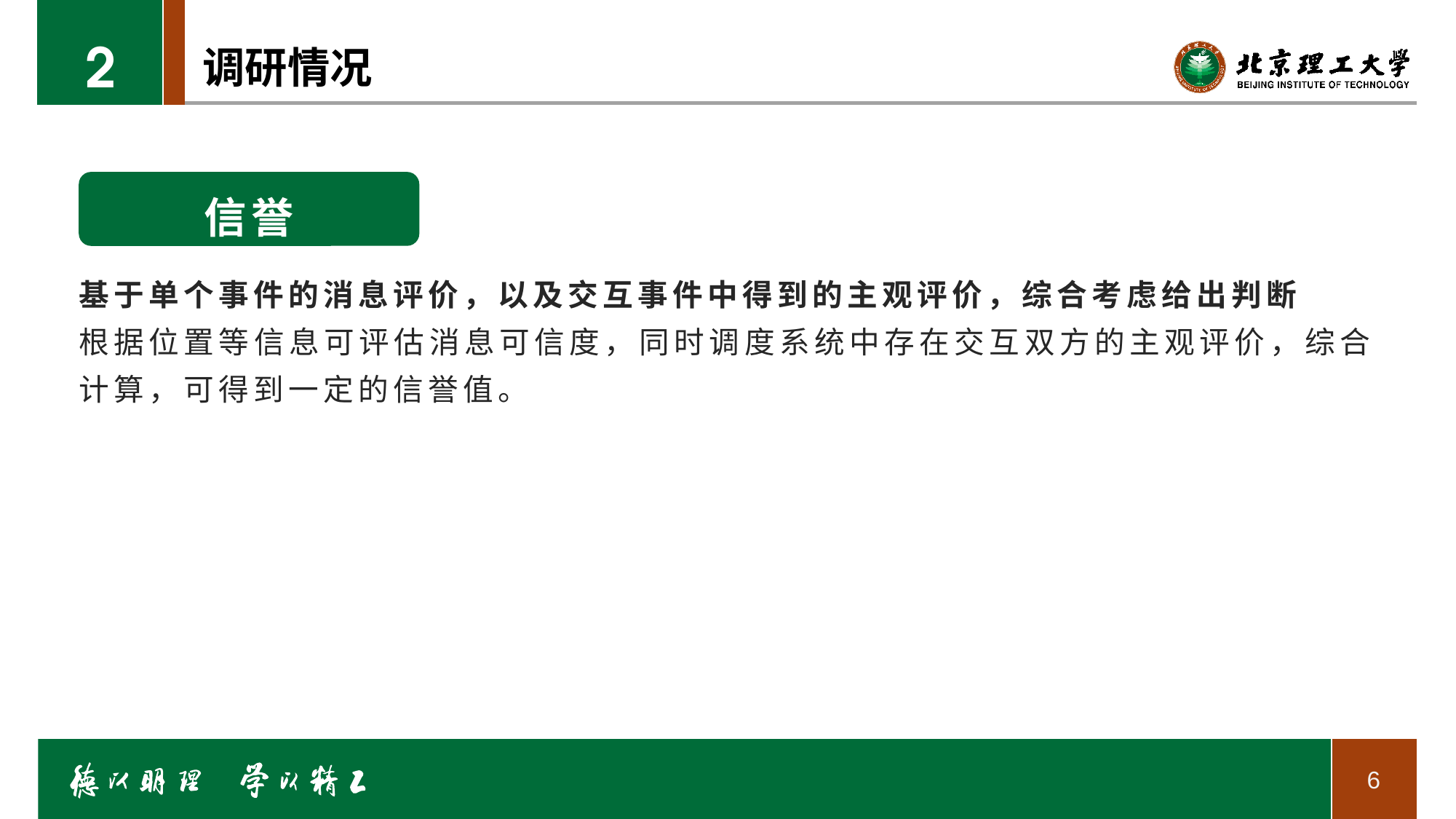

2
# 调研情况
信誉
基于单个事件的消息评价，以及交互事件中得到的主观评价，综合考虑给出判断
根据位置等信息可评估消息可信度，同时调度系统中存在交互双方的主观评价，综合计算，可得到一定的信誉值。